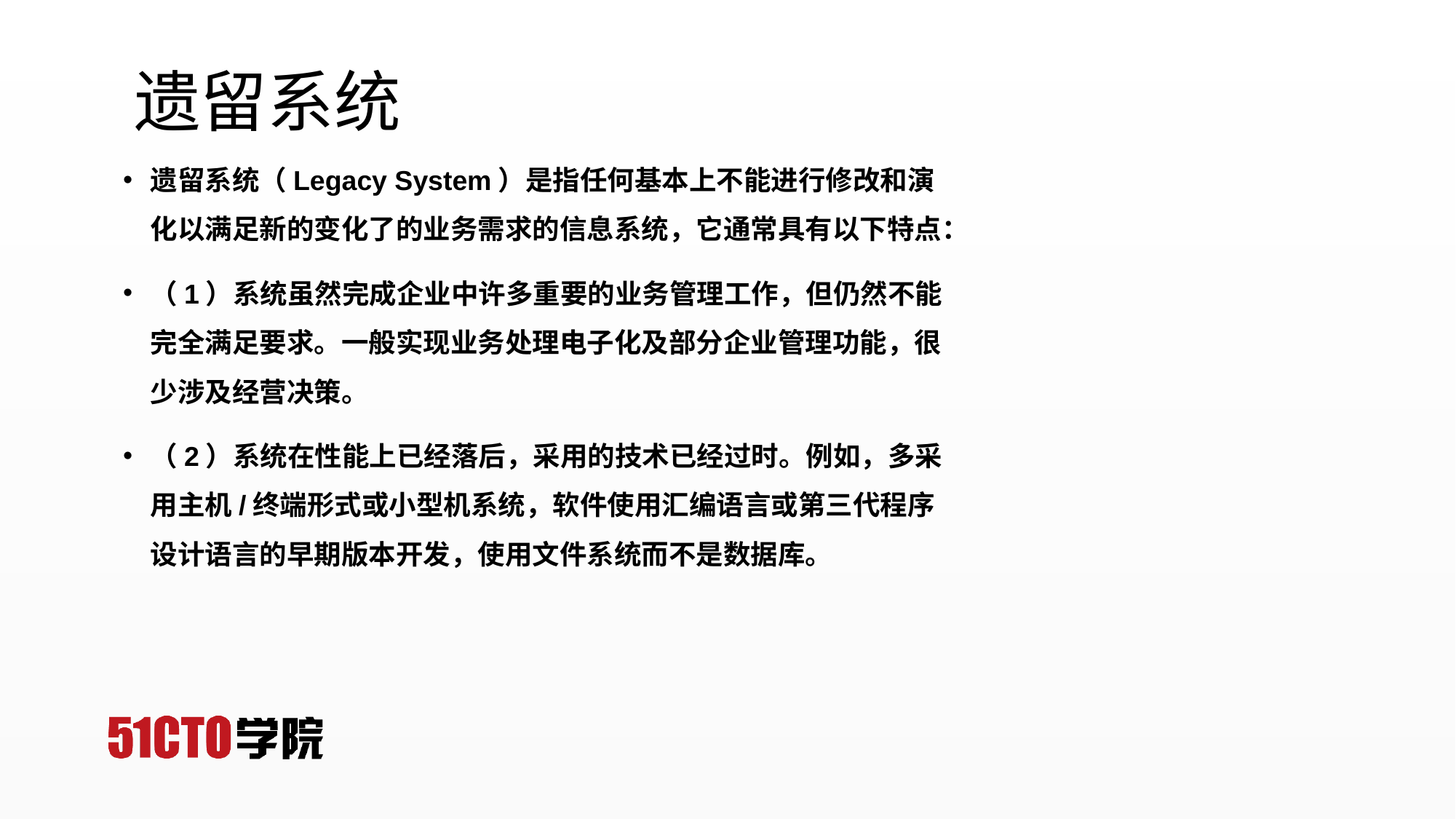

# 遗留系统
遗留系统（Legacy System）是指任何基本上不能进行修改和演化以满足新的变化了的业务需求的信息系统，它通常具有以下特点：
（1）系统虽然完成企业中许多重要的业务管理工作，但仍然不能完全满足要求。一般实现业务处理电子化及部分企业管理功能，很少涉及经营决策。
（2）系统在性能上已经落后，采用的技术已经过时。例如，多采用主机/终端形式或小型机系统，软件使用汇编语言或第三代程序设计语言的早期版本开发，使用文件系统而不是数据库。